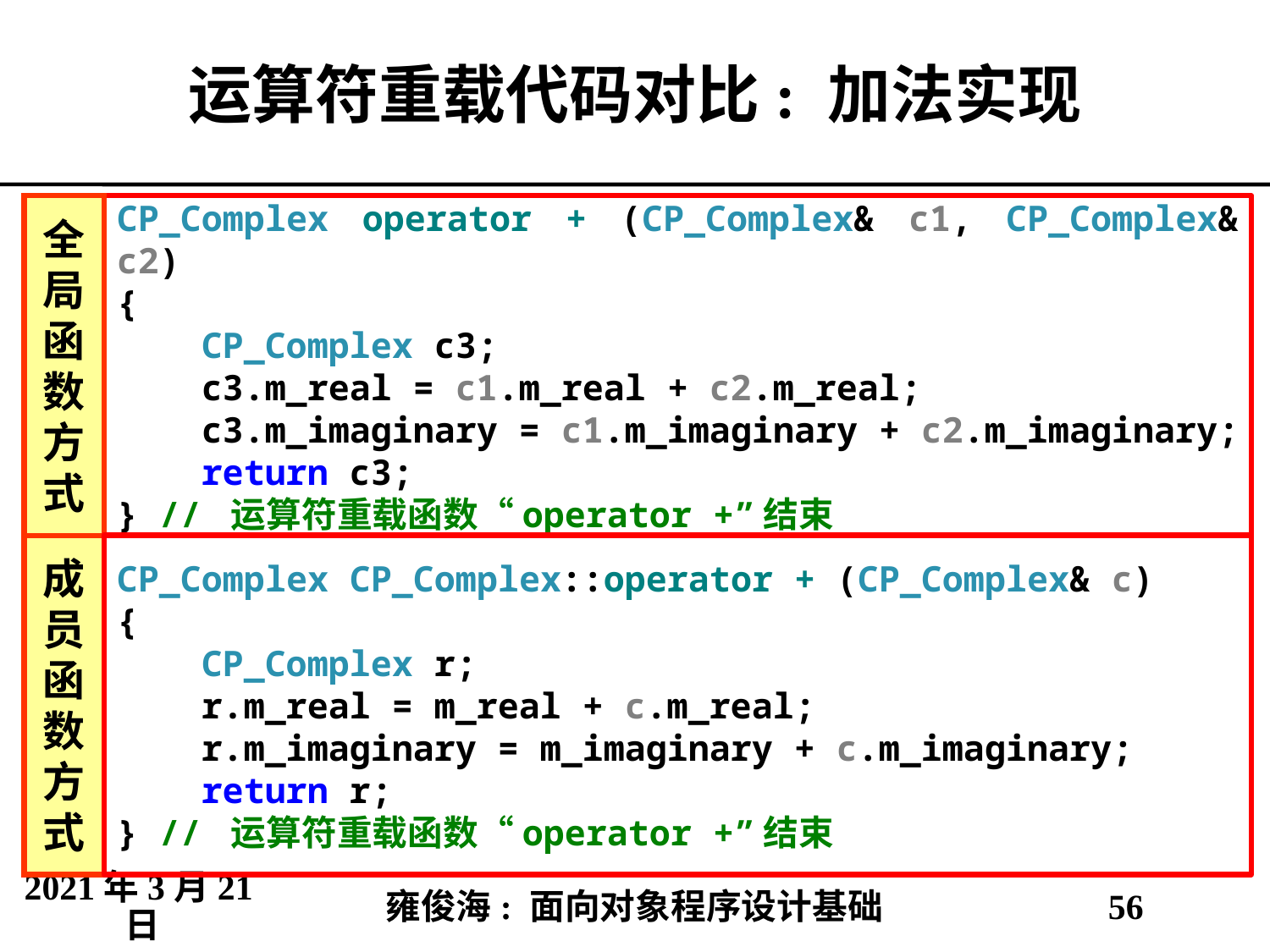

# 运算符重载代码对比: 加法实现

全局函数方式
CP_Complex operator + (CP_Complex& c1, CP_Complex& c2)
{
    CP_Complex c3;
    c3.m_real = c1.m_real + c2.m_real;
    c3.m_imaginary = c1.m_imaginary + c2.m_imaginary;
    return c3;
} // 运算符重载函数“operator +”结束
成员函数方式
CP_Complex CP_Complex::operator + (CP_Complex& c)
{
    CP_Complex r;
    r.m_real = m_real + c.m_real;
    r.m_imaginary = m_imaginary + c.m_imaginary;
    return r;
} // 运算符重载函数“operator +”结束
2021年3月21日
雍俊海: 面向对象程序设计基础
56